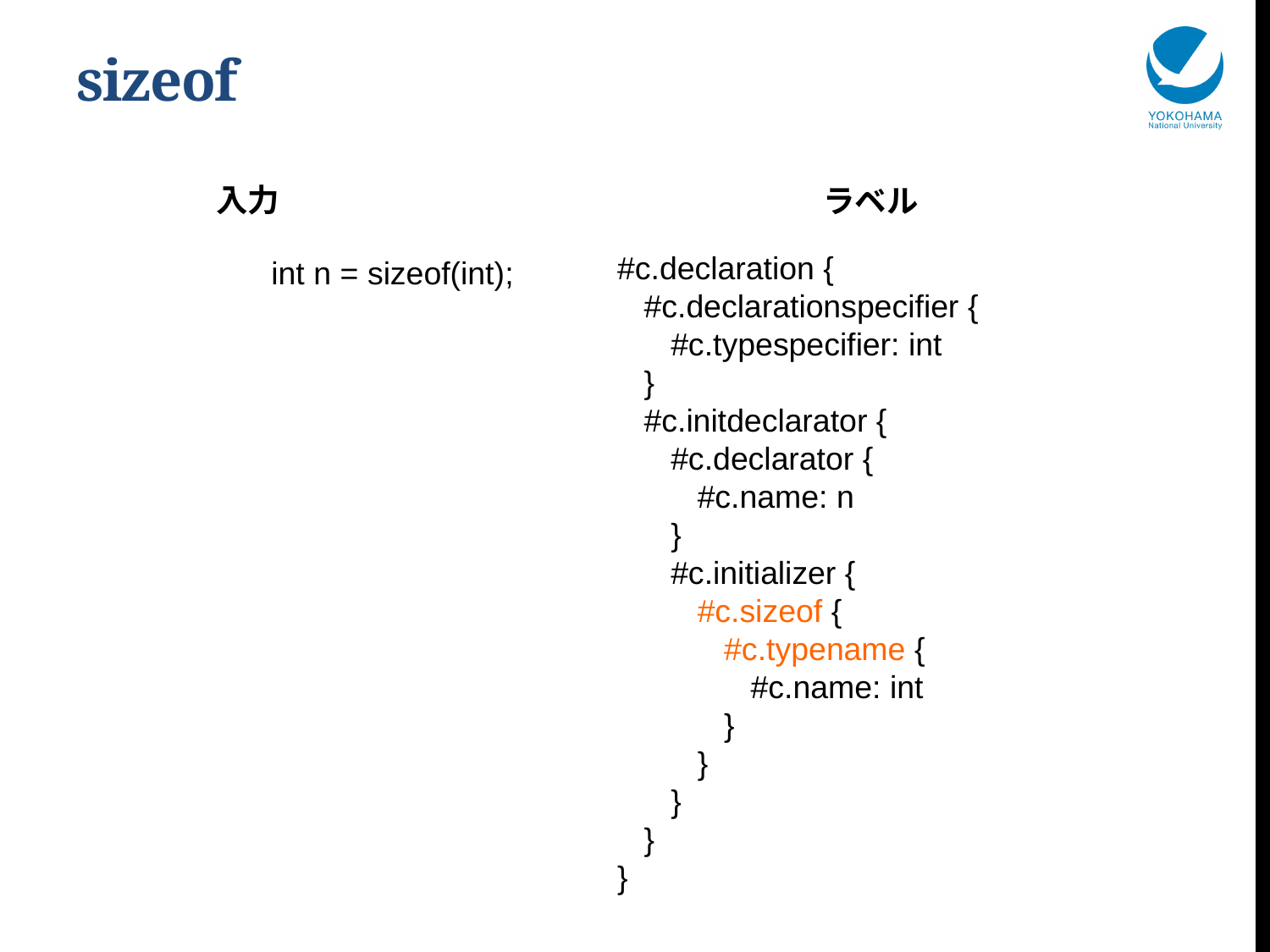

# sizeof
入力
ラベル
#c.declaration {
   #c.declarationspecifier {
      #c.typespecifier: int
   }
   #c.initdeclarator {
      #c.declarator {
         #c.name: n
      }
      #c.initializer {
         #c.sizeof {
            #c.typename {
               #c.name: int
            }
         }
      }
   }
}
	int n = sizeof(int);